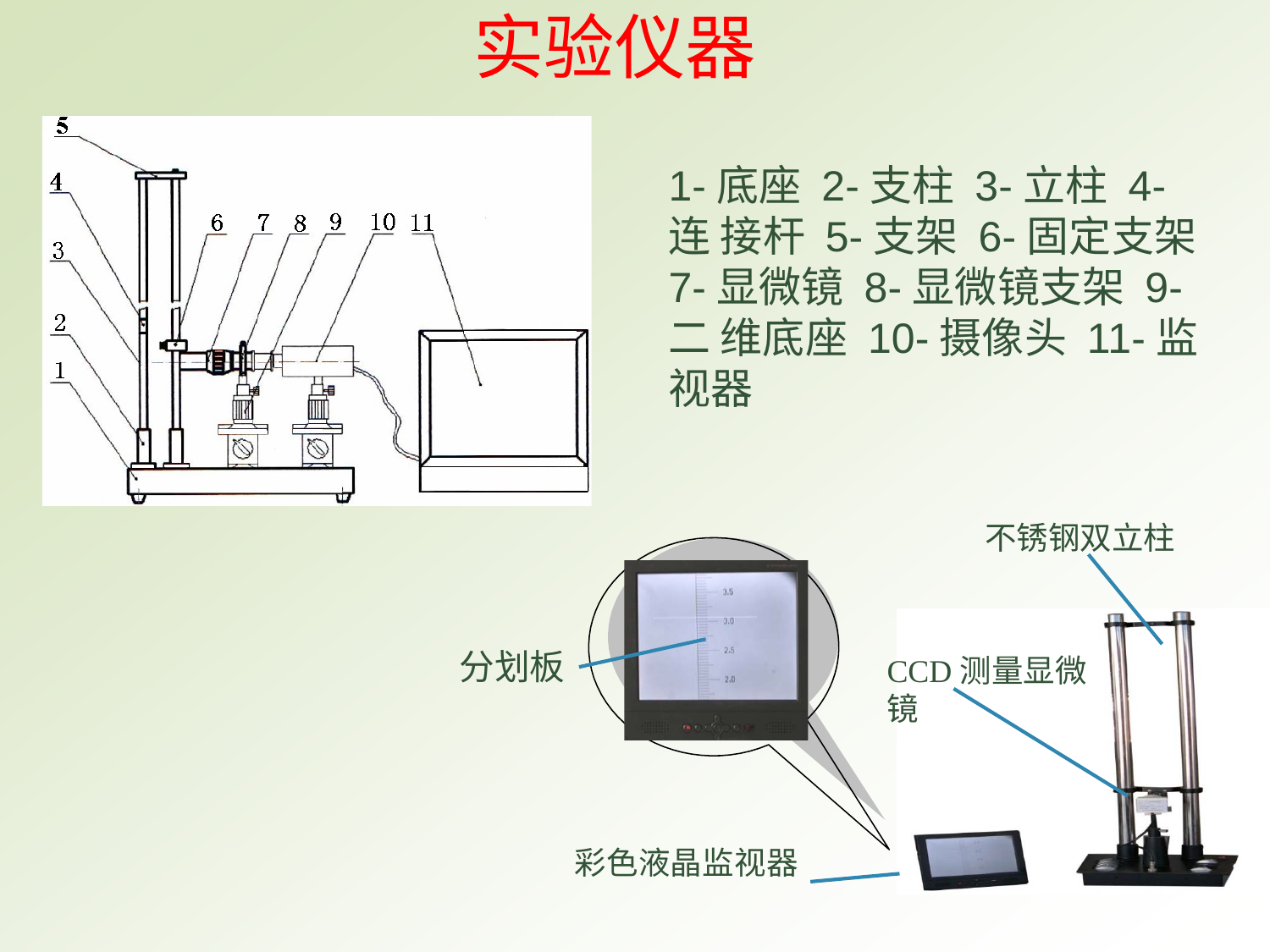

# 实验仪器

1-底座 2-支柱 3-立柱 4-连 接杆 5-支架 6-固定支架
7-显微镜 8-显微镜支架 9-二 维底座 10-摄像头 11-监视器
不锈钢双立柱

分划板
CCD测量显微镜

彩色液晶监视器